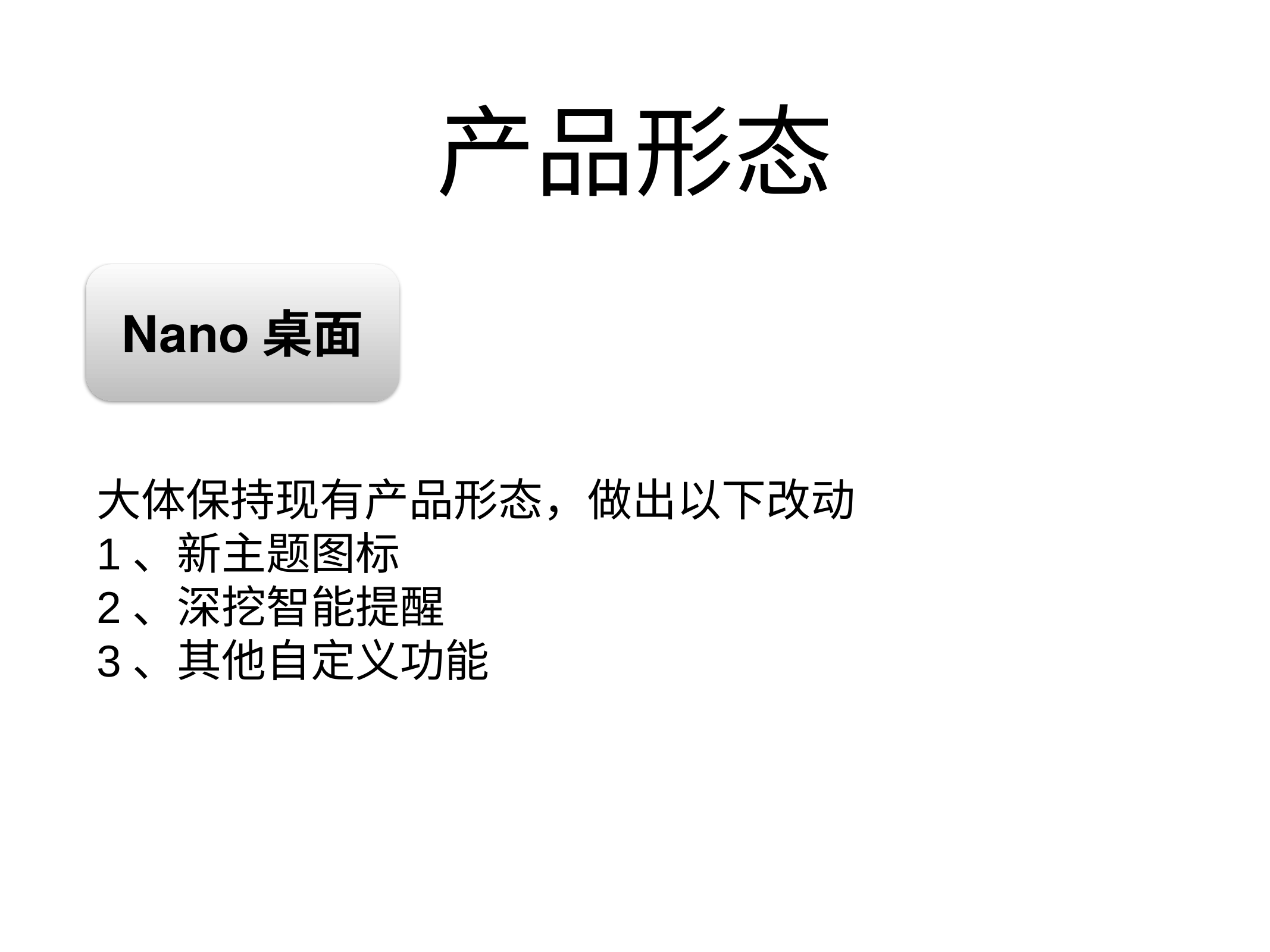

# 产品形态

Nano桌面
大体保持现有产品形态，做出以下改动
1、新主题图标
2、深挖智能提醒
3、其他自定义功能